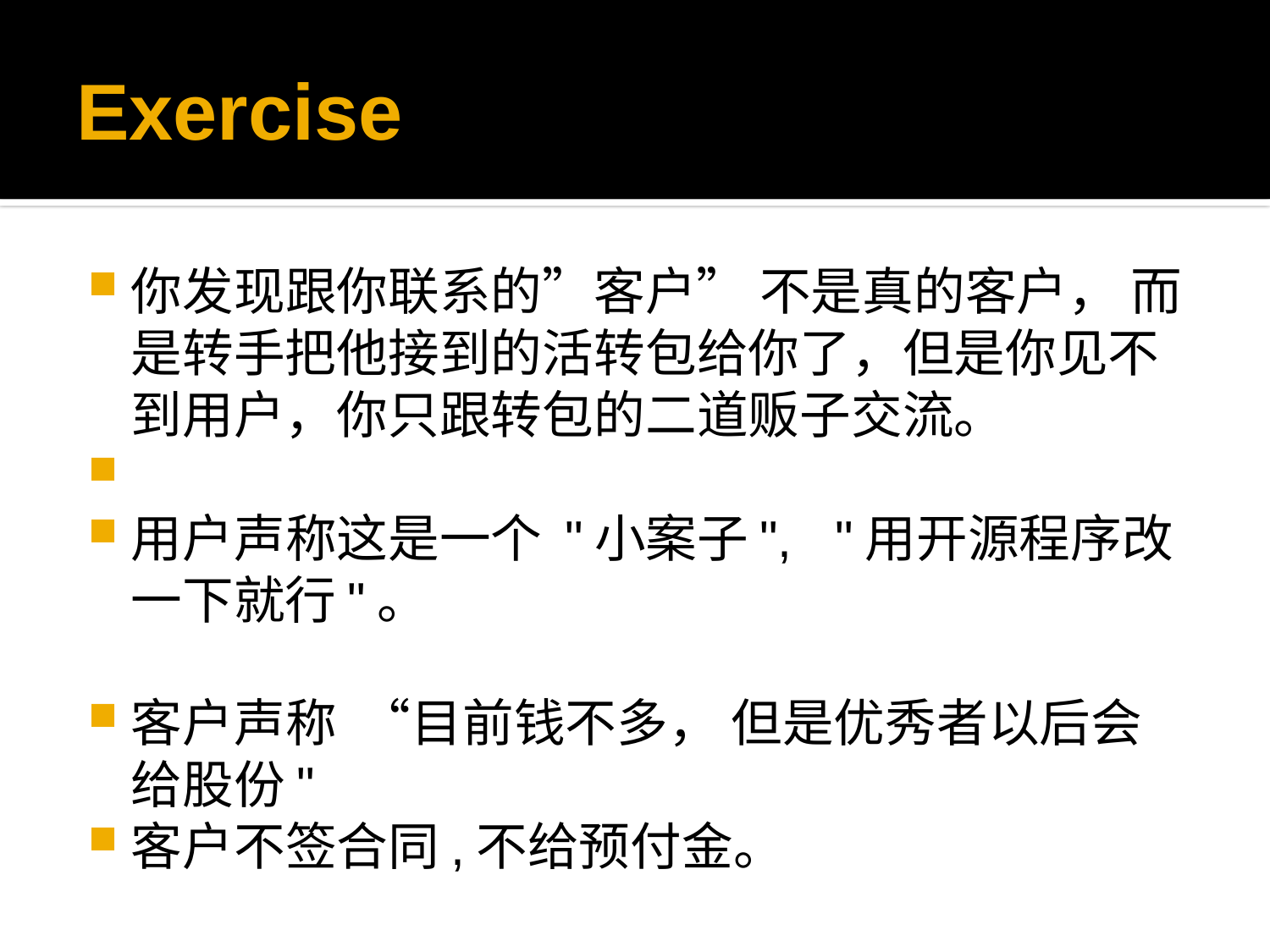

# Exercise
你发现跟你联系的”客户” 不是真的客户， 而是转手把他接到的活转包给你了，但是你见不到用户，你只跟转包的二道贩子交流。

用户声称这是一个 "小案子",   "用开源程序改一下就行"。

客户声称  “目前钱不多， 但是优秀者以后会给股份"
客户不签合同,不给预付金。